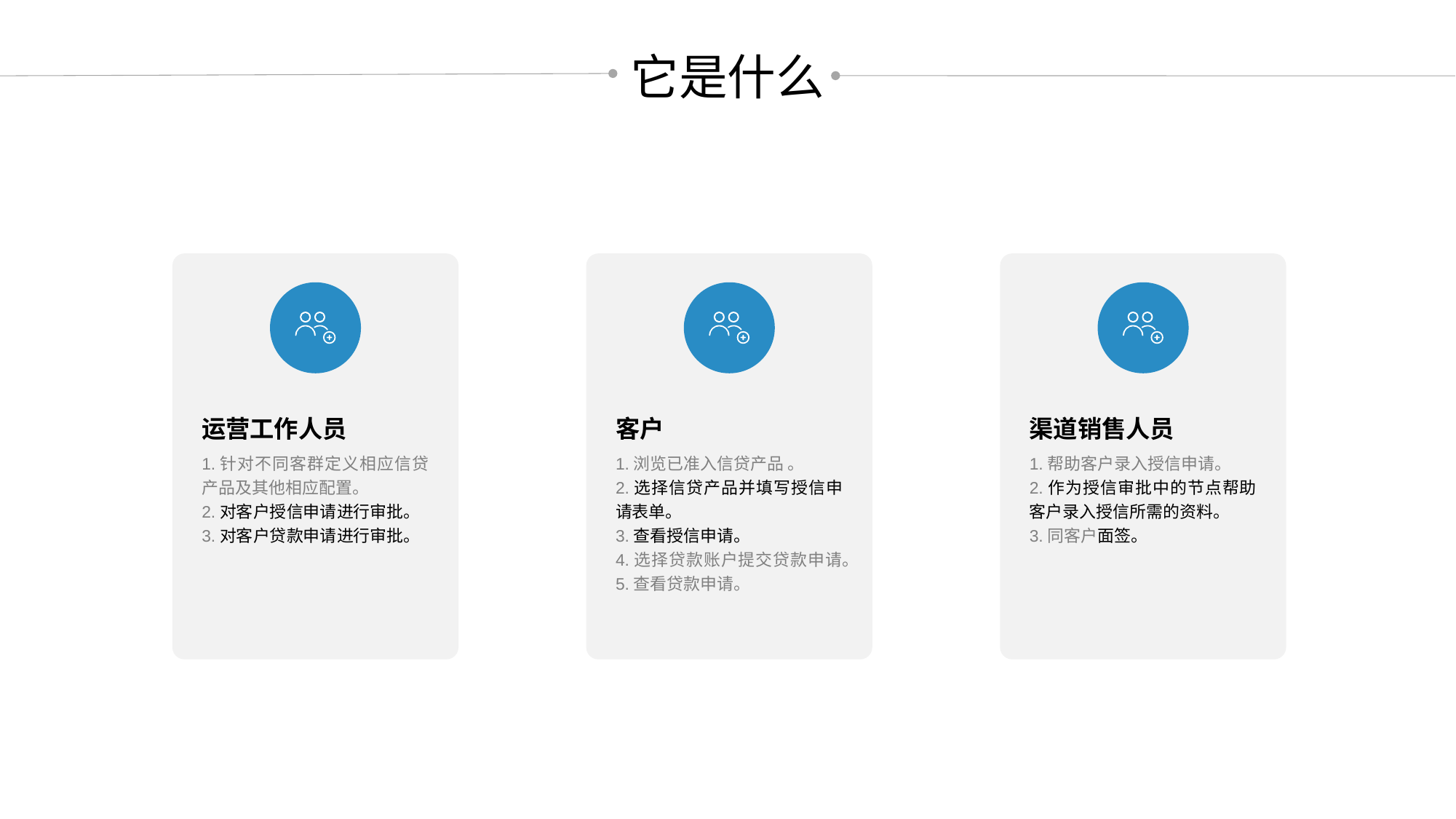

它是什么

运营工作人员
1.针对不同客群定义相应信贷产品及其他相应配置。
2.对客户授信申请进行审批。
3.对客户贷款申请进行审批。

客户
1.浏览已准入信贷产品 。
2.选择信贷产品并填写授信申请表单。
3.查看授信申请。
4.选择贷款账户提交贷款申请。
5.查看贷款申请。

渠道销售人员
1.帮助客户录入授信申请。
2.作为授信审批中的节点帮助客户录入授信所需的资料。
3.同客户面签。